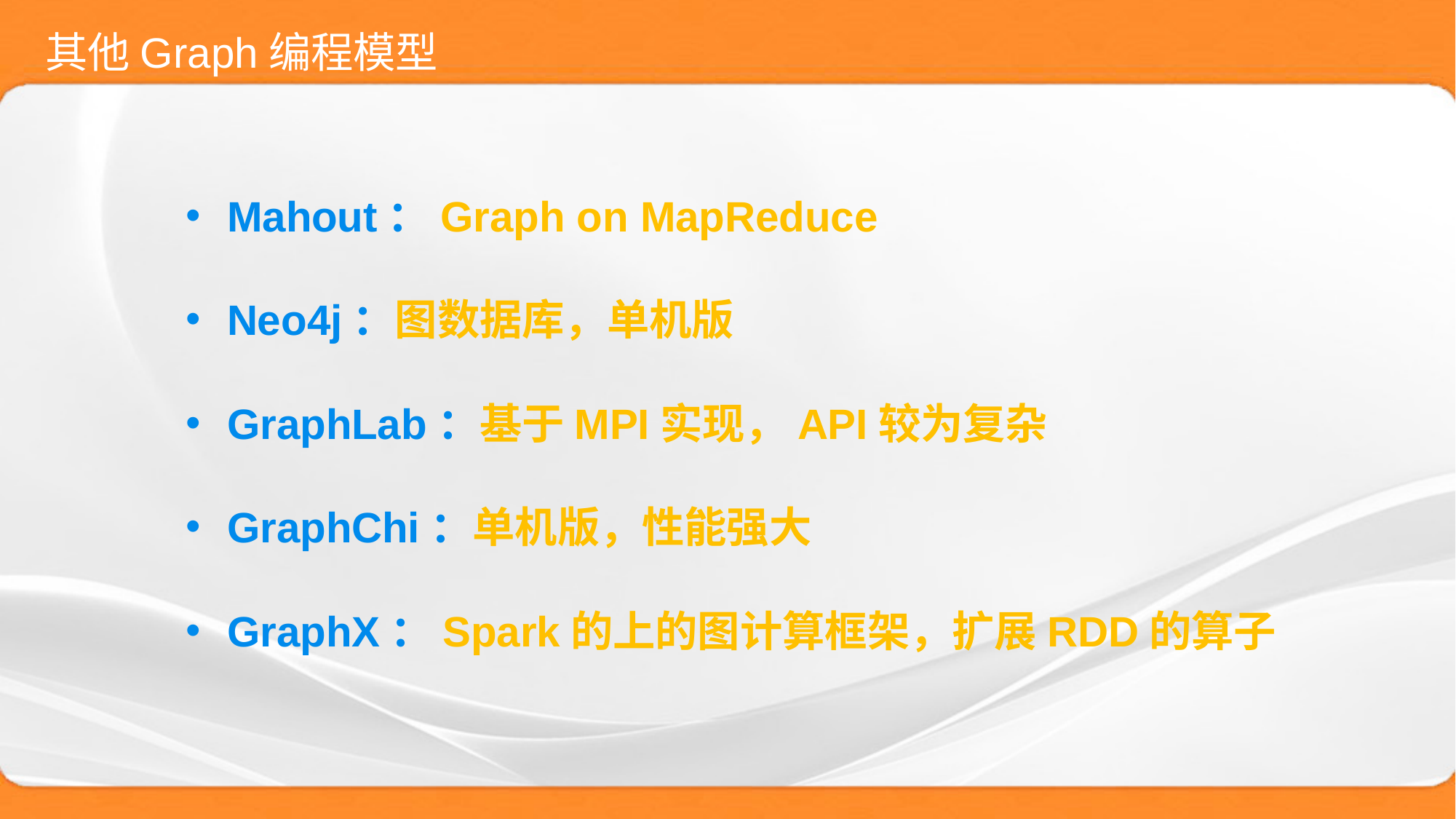

# 其他Graph编程模型
Mahout：Graph on MapReduce
Neo4j：图数据库，单机版
GraphLab：基于MPI实现，API较为复杂
GraphChi：单机版，性能强大
GraphX：Spark的上的图计算框架，扩展RDD的算子